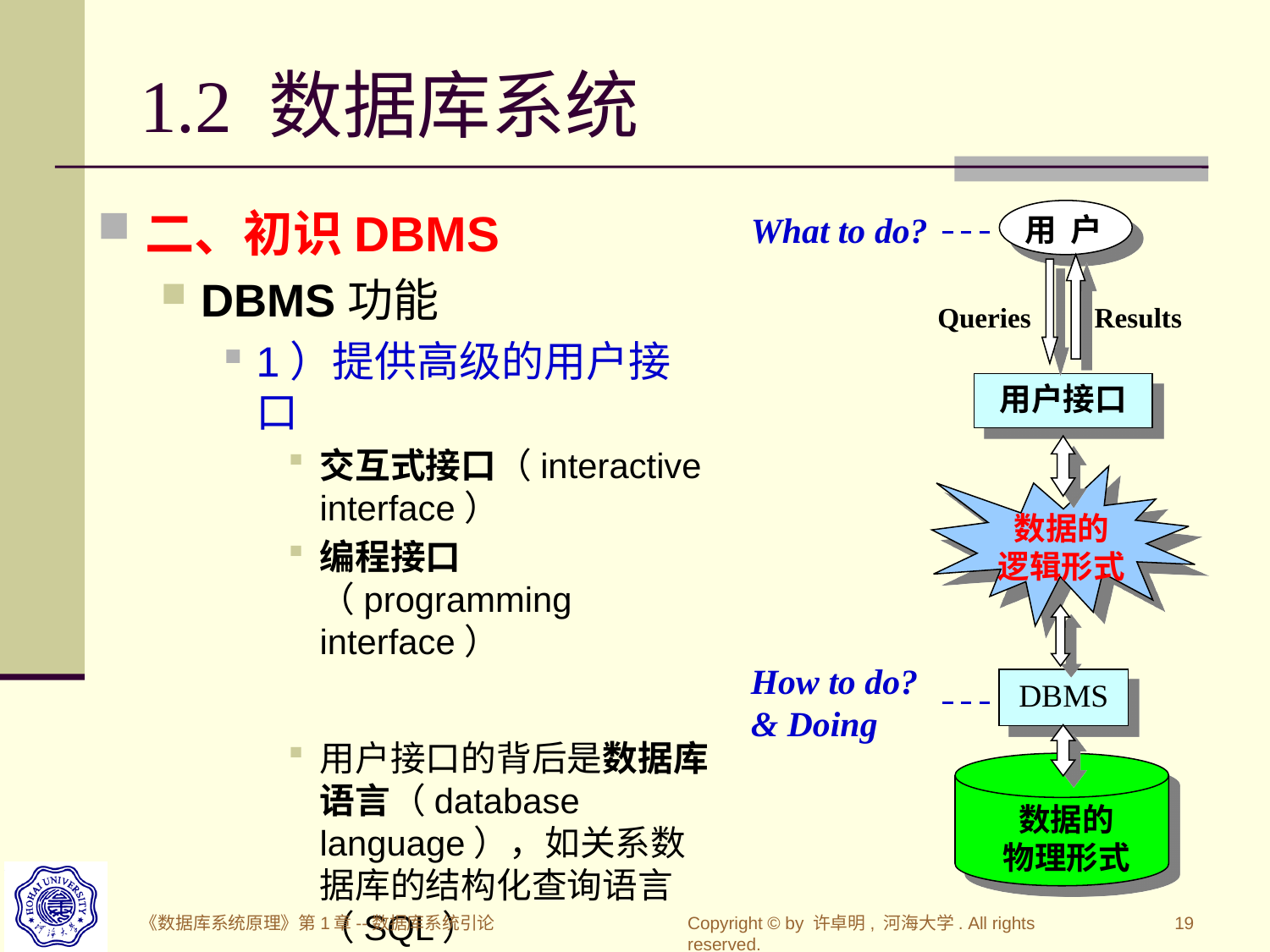

# 1.2 数据库系统
二、初识DBMS
DBMS功能
1）提供高级的用户接口
交互式接口（interactive interface）
编程接口（programming interface）

用户接口的背后是数据库语言（database language），如关系数据库的结构化查询语言（SQL）

What to do?
用  户

Queries
Results
用户接口

数据的
逻辑形式

How to do?
& Doing

DBMS

数据的
物理形式
《数据库系统原理》第1章--数据库系统引论
Copyright © by 许卓明, 河海大学. All rights reserved.
19